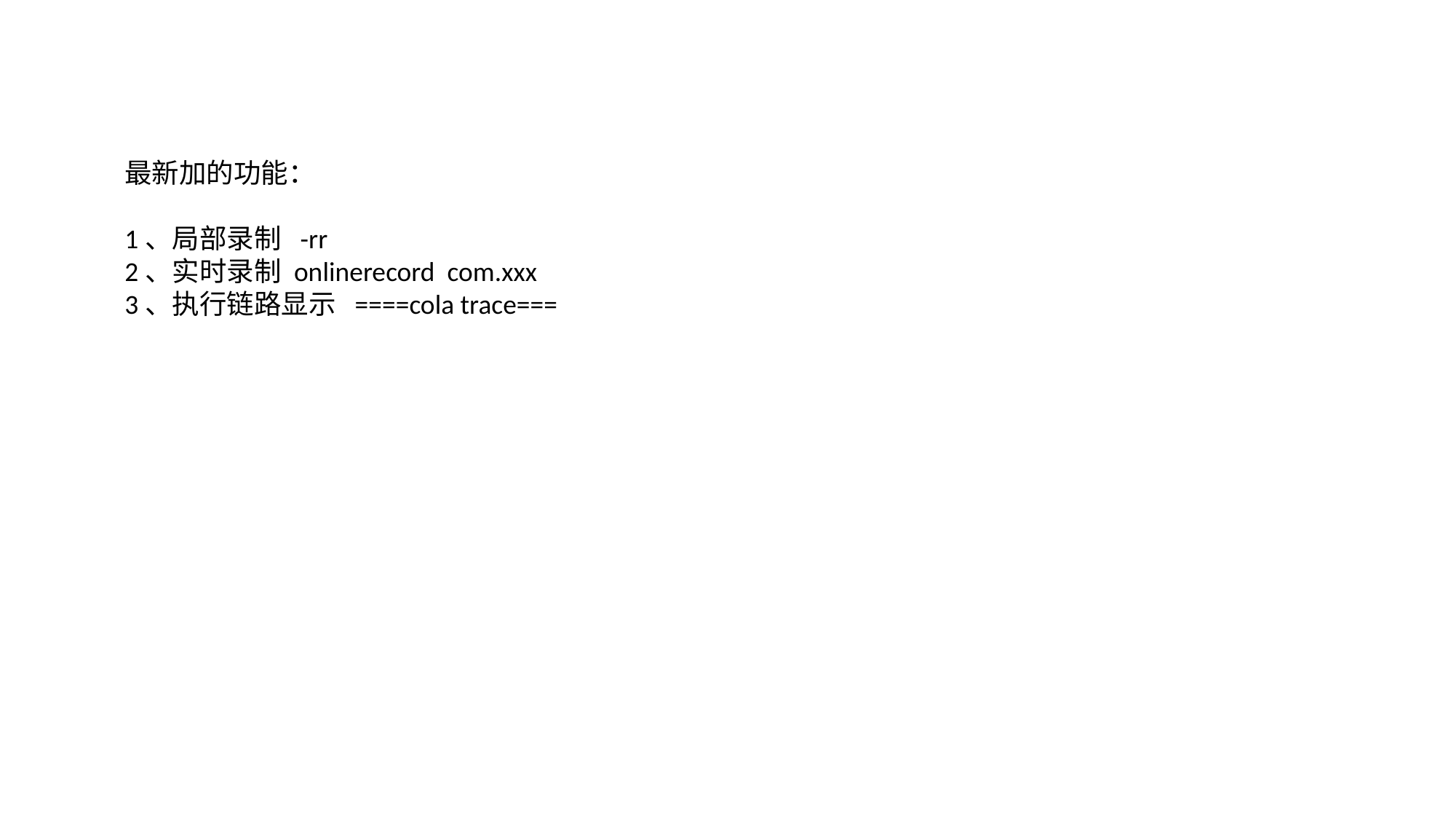

最新加的功能：

1、局部录制  -rr
2、实时录制 onlinerecord  com.xxx
3、执行链路显示  ====cola trace===